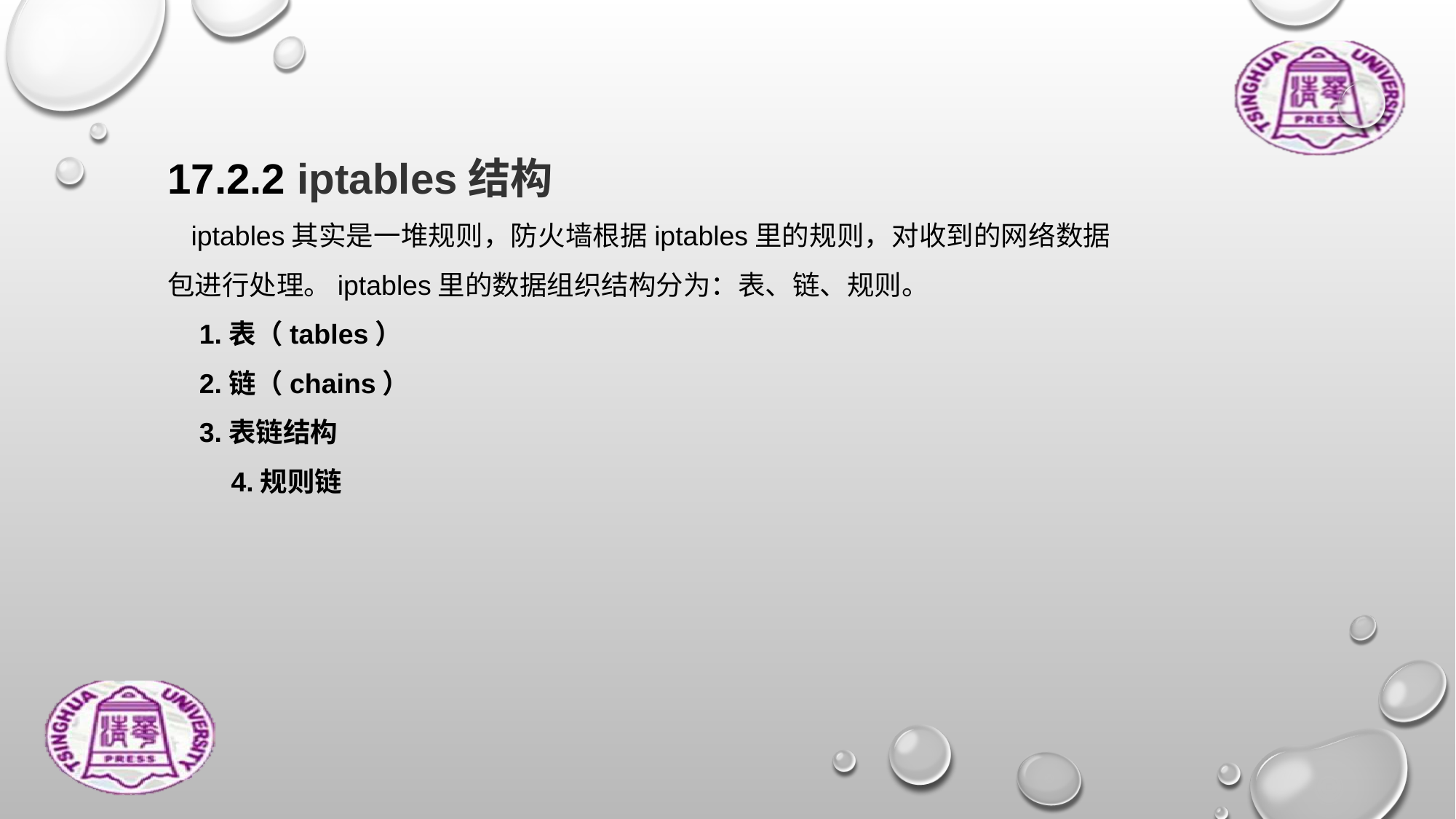

17.2.2 iptables结构
iptables其实是一堆规则，防火墙根据iptables里的规则，对收到的网络数据包进行处理。iptables里的数据组织结构分为：表、链、规则。
1.表（tables）
2.链（chains）
3.表链结构
4.规则链